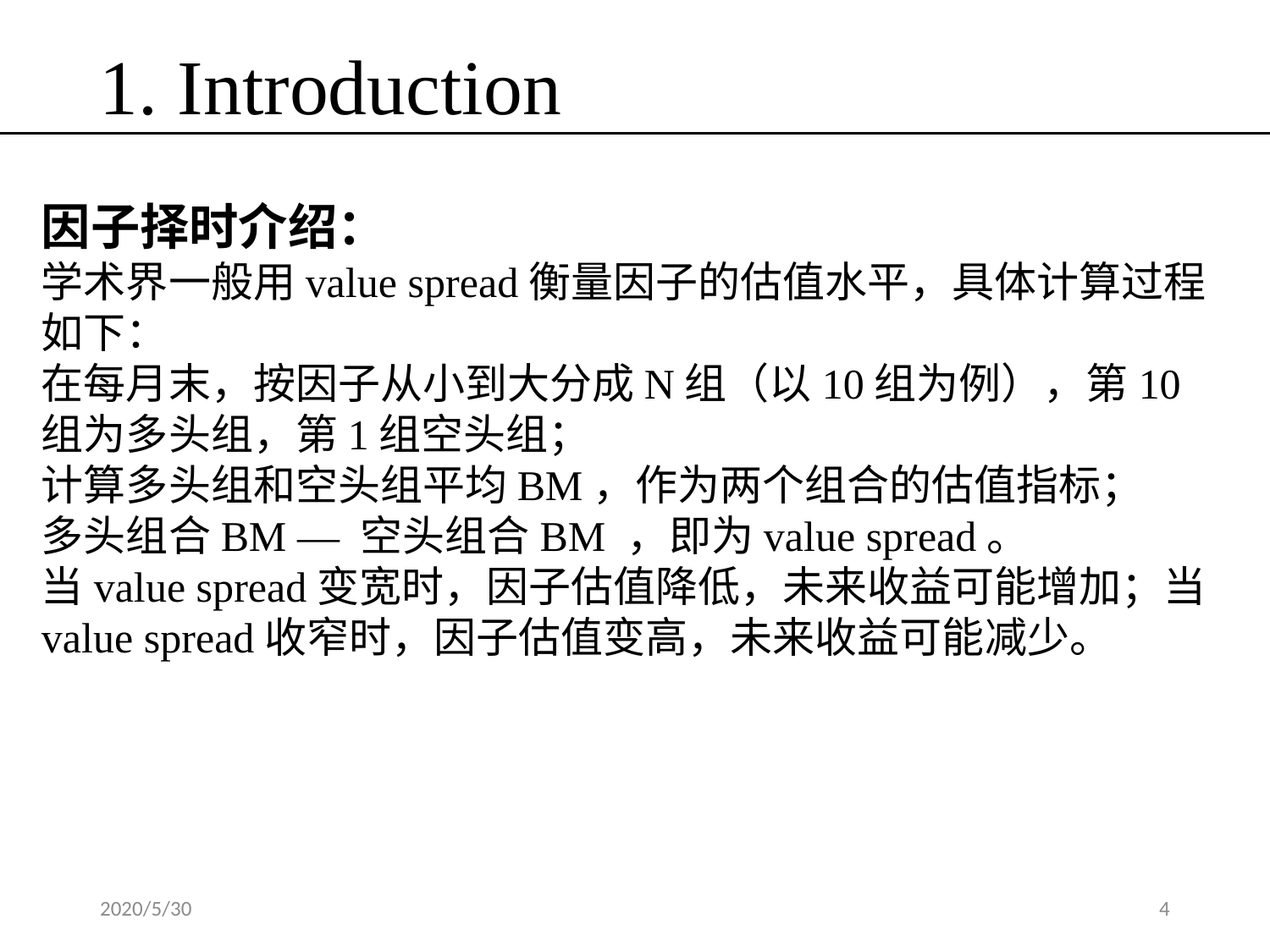

1. Introduction

因子择时介绍：
学术界一般用value spread衡量因子的估值水平，具体计算过程如下：
在每月末，按因子从小到大分成N组（以10组为例），第10组为多头组，第1组空头组；
计算多头组和空头组平均BM，作为两个组合的估值指标；
多头组合BM — 空头组合BM ，即为value spread。
当value spread变宽时，因子估值降低，未来收益可能增加；当value spread收窄时，因子估值变高，未来收益可能减少。
2020/5/30
4